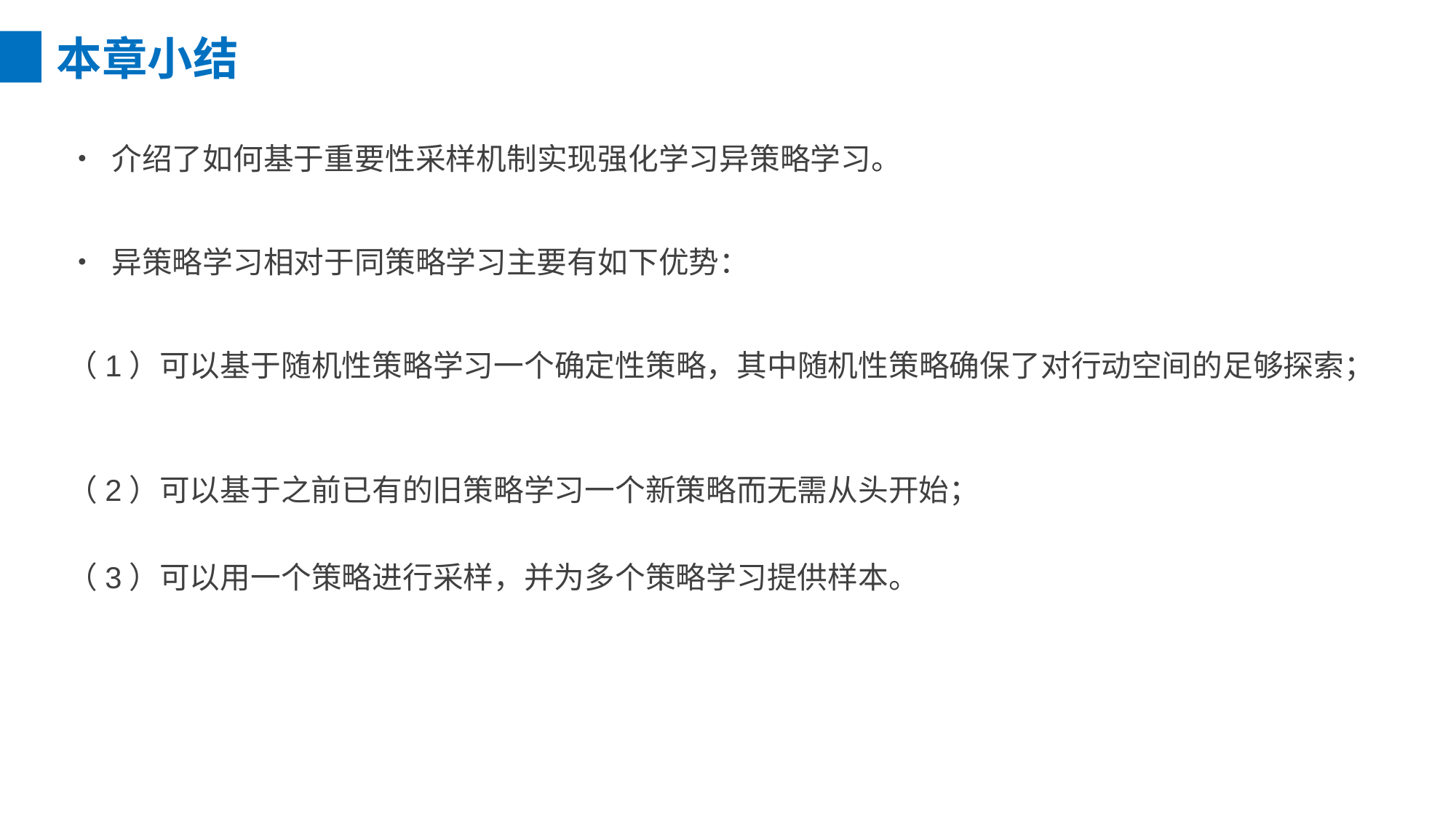

本章小结
• 介绍了如何基于重要性采样机制实现强化学习异策略学习。

• 异策略学习相对于同策略学习主要有如下优势：

（1）可以基于随机性策略学习一个确定性策略，其中随机性策略确保了对行动空间的足够探索；
（2）可以基于之前已有的旧策略学习一个新策略而无需从头开始；
（3）可以用一个策略进行采样，并为多个策略学习提供样本。